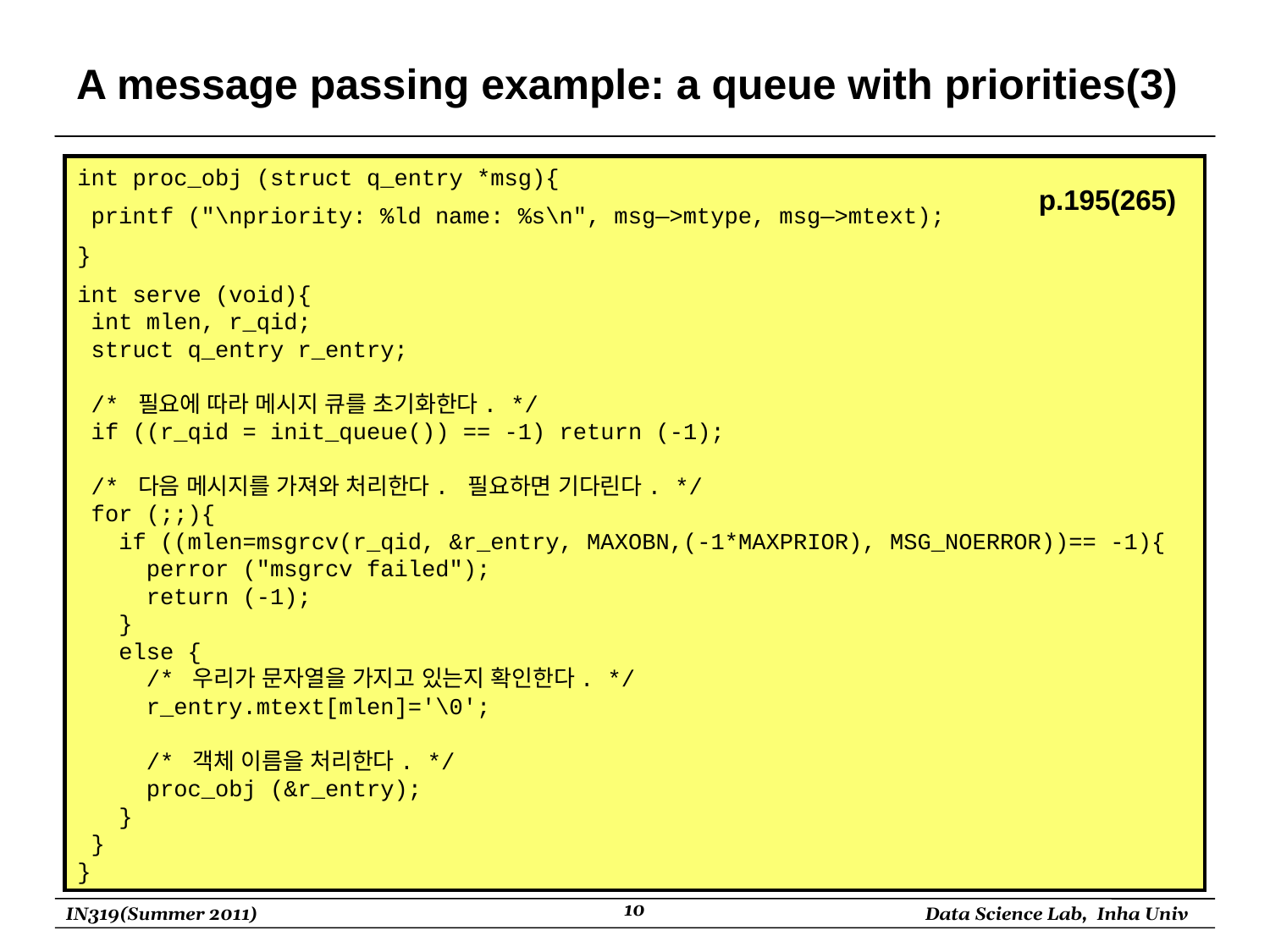

# A message passing example: a queue with priorities(3)

int proc_obj (struct q_entry *msg){
 printf ("\npriority: %ld name: %s\n", msg―>mtype, msg―>mtext);
}
int serve (void){
 int mlen, r_qid;
 struct q_entry r_entry;
 /* 필요에 따라 메시지 큐를 초기화한다. */
 if ((r_qid = init_queue()) == -1) return (-1);
 /* 다음 메시지를 가져와 처리한다. 필요하면 기다린다. */
 for (;;){
   if ((mlen=msgrcv(r_qid, &r_entry, MAXOBN,(-1*MAXPRIOR), MSG_NOERROR))== -1){
     perror ("msgrcv failed");
     return (-1);
   }
   else {
     /* 우리가 문자열을 가지고 있는지 확인한다. */
     r_entry.mtext[mlen]='\0';
     /* 객체 이름을 처리한다. */
     proc_obj (&r_entry);
   }
 }
}
p.195(265)
10